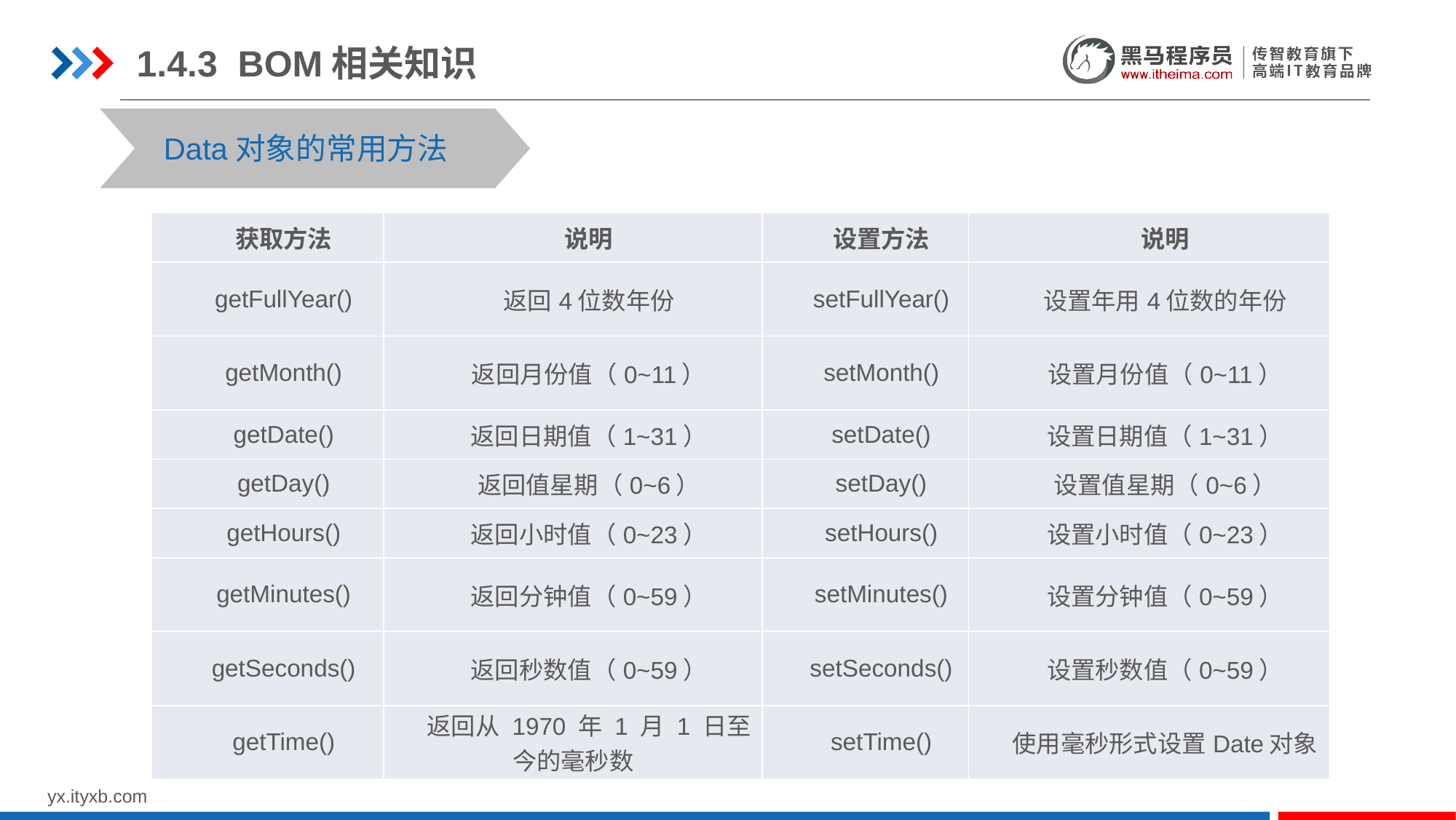

1.4.3  BOM相关知识

Data对象的常用方法
| 获取方法 | 说明 | 设置方法 | 说明 |
| --- | --- | --- | --- |
| getFullYear() | 返回4位数年份 | setFullYear() | 设置年用4位数的年份 |
| getMonth() | 返回月份值（0~11） | setMonth() | 设置月份值（0~11） |
| getDate() | 返回日期值（1~31） | setDate() | 设置日期值（1~31） |
| getDay() | 返回值星期（0~6） | setDay() | 设置值星期（0~6） |
| getHours() | 返回小时值（0~23） | setHours() | 设置小时值（0~23） |
| getMinutes() | 返回分钟值（0~59） | setMinutes() | 设置分钟值（0~59） |
| getSeconds() | 返回秒数值（0~59） | setSeconds() | 设置秒数值（0~59） |
| getTime() | 返回从 1970 年 1 月 1 日至今的毫秒数 | setTime() | 使用毫秒形式设置Date对象 |